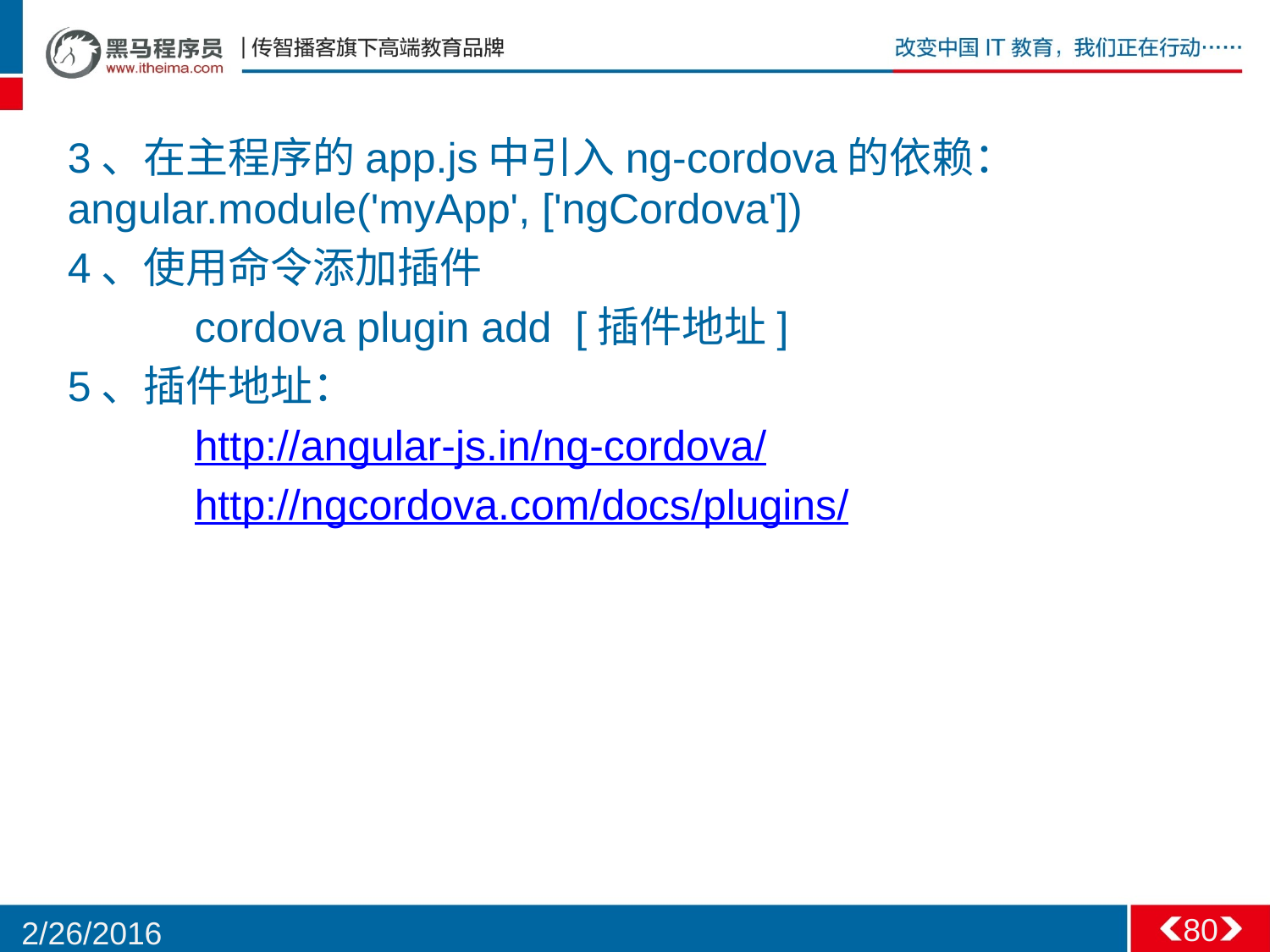

3、在主程序的app.js中引入ng-cordova的依赖：	angular.module('myApp', ['ngCordova'])
4、使用命令添加插件
	cordova plugin add  [插件地址]
5、插件地址：
	http://angular-js.in/ng-cordova/
	http://ngcordova.com/docs/plugins/

80

2/26/2016